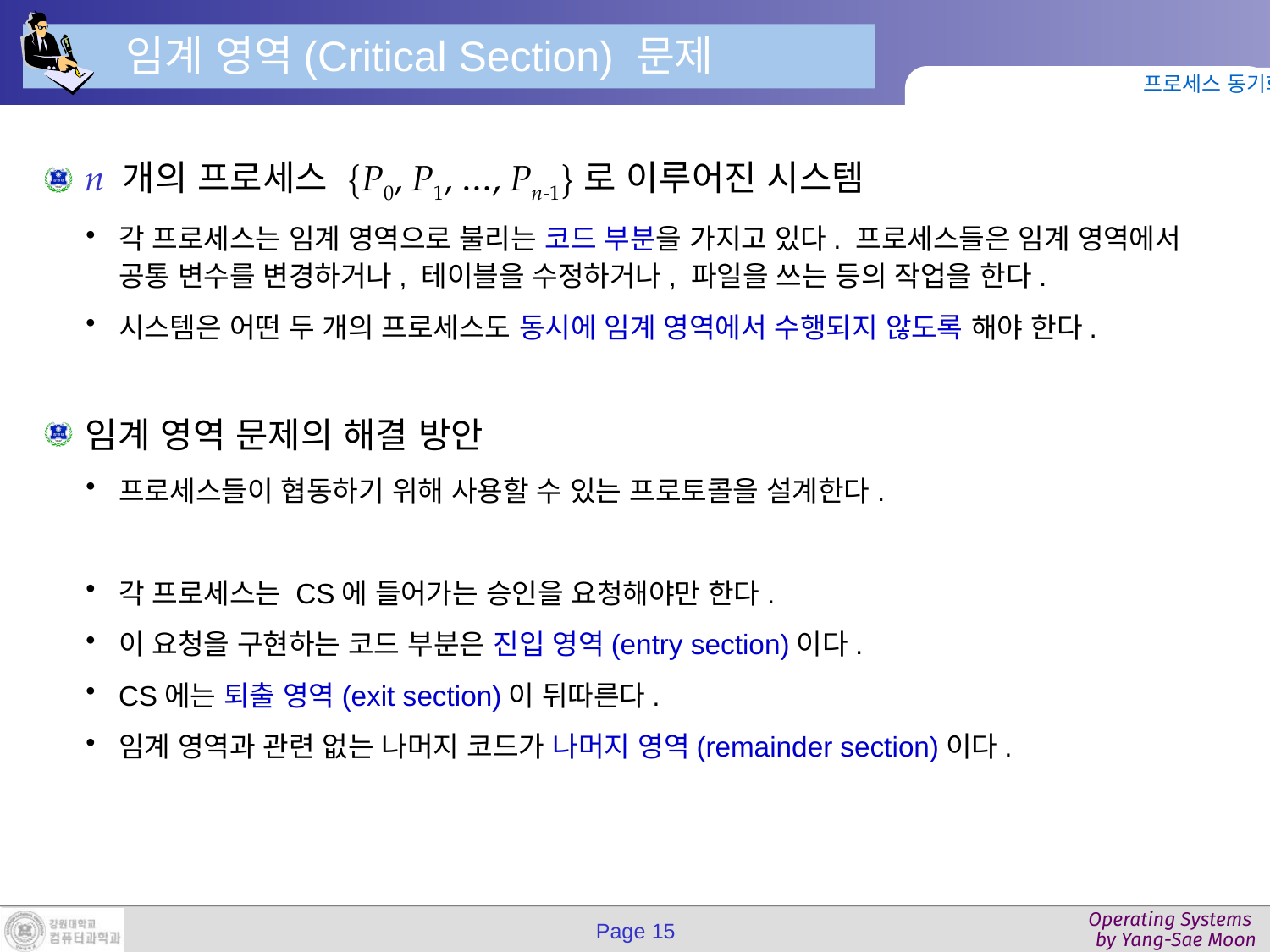

임계 영역(Critical Section) 문제
프로세스 동기화
n 개의 프로세스 {P0, P1, …, Pn-1}로 이루어진 시스템
각 프로세스는 임계 영역으로 불리는 코드 부분을 가지고 있다. 프로세스들은 임계 영역에서 공통 변수를 변경하거나, 테이블을 수정하거나, 파일을 쓰는 등의 작업을 한다.
시스템은 어떤 두 개의 프로세스도 동시에 임계 영역에서 수행되지 않도록 해야 한다.

임계 영역 문제의 해결 방안
프로세스들이 협동하기 위해 사용할 수 있는 프로토콜을 설계한다.

각 프로세스는 CS에 들어가는 승인을 요청해야만 한다.
이 요청을 구현하는 코드 부분은 진입 영역(entry section)이다.
CS에는 퇴출 영역(exit section)이 뒤따른다.
임계 영역과 관련 없는 나머지 코드가 나머지 영역(remainder section)이다.
Page 15